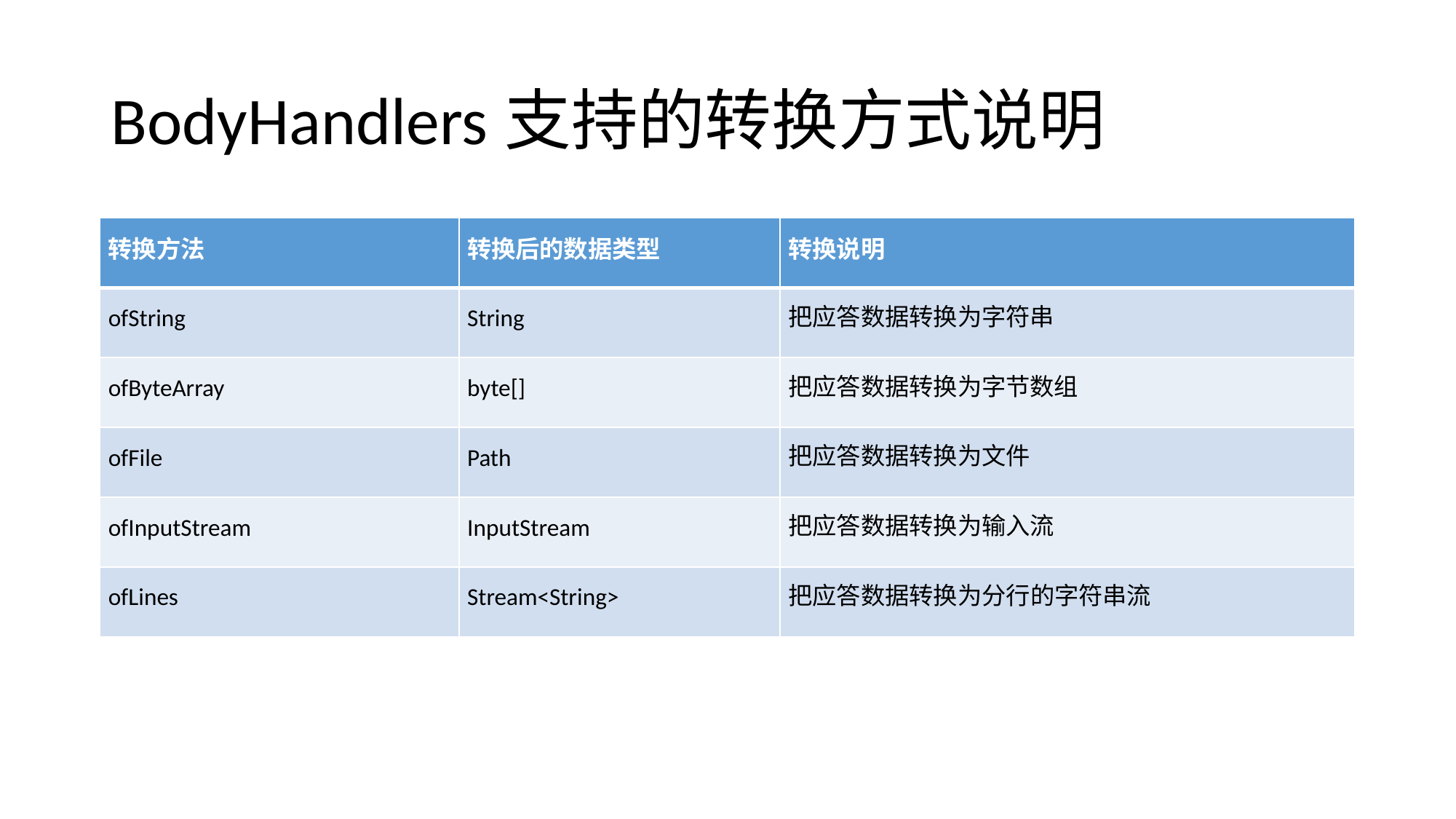

# BodyHandlers支持的转换方式说明
| 转换方法 | 转换后的数据类型 | 转换说明 |
| --- | --- | --- |
| ofString | String | 把应答数据转换为字符串 |
| ofByteArray | byte[] | 把应答数据转换为字节数组 |
| ofFile | Path | 把应答数据转换为文件 |
| ofInputStream | InputStream | 把应答数据转换为输入流 |
| ofLines | Stream<String> | 把应答数据转换为分行的字符串流 |